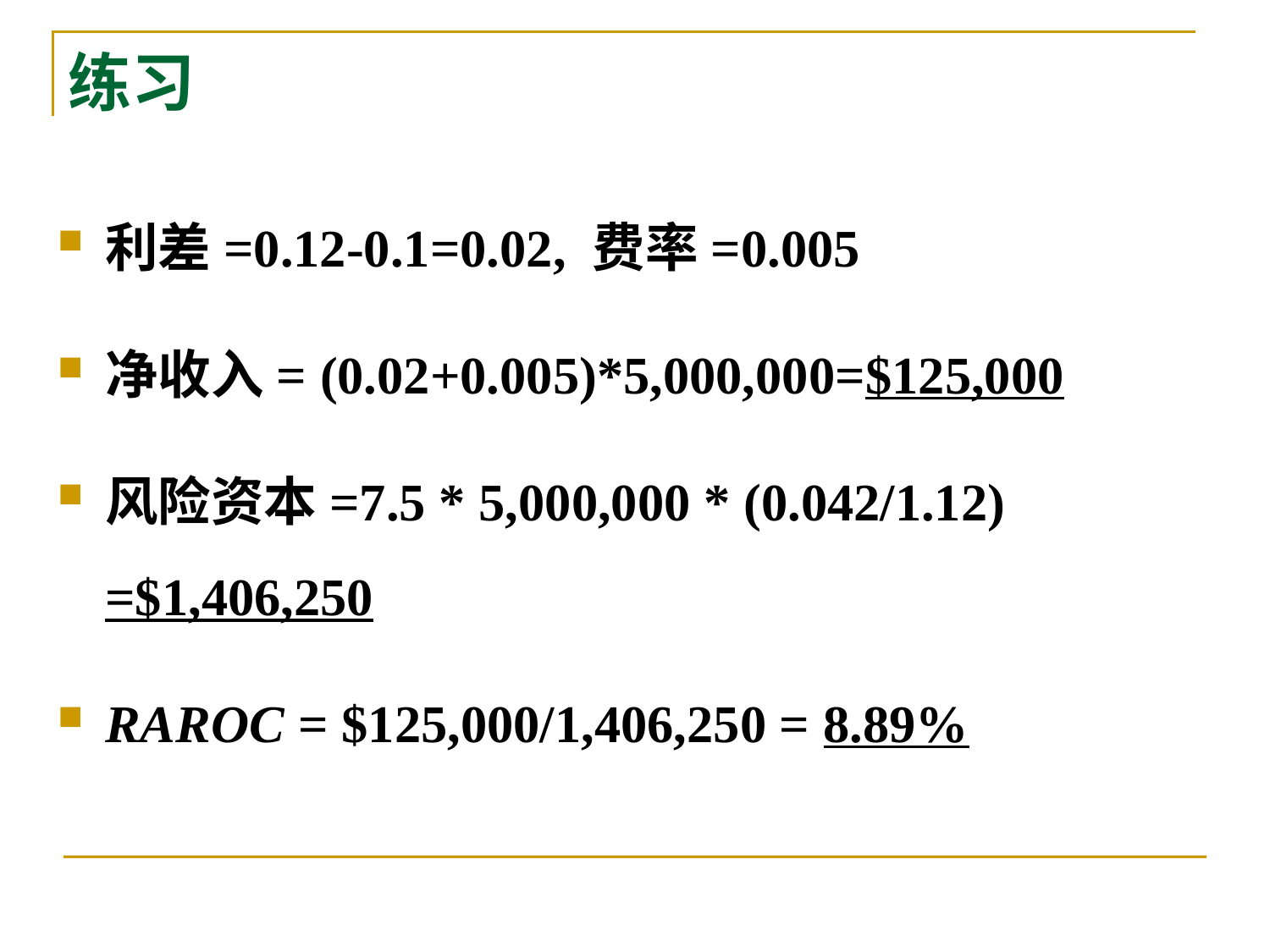

# 练习
利差=0.12-0.1=0.02, 费率=0.005
净收入= (0.02+0.005)*5,000,000=$125,000
风险资本=7.5 * 5,000,000 * (0.042/1.12) =$1,406,250
RAROC = $125,000/1,406,250 = 8.89%